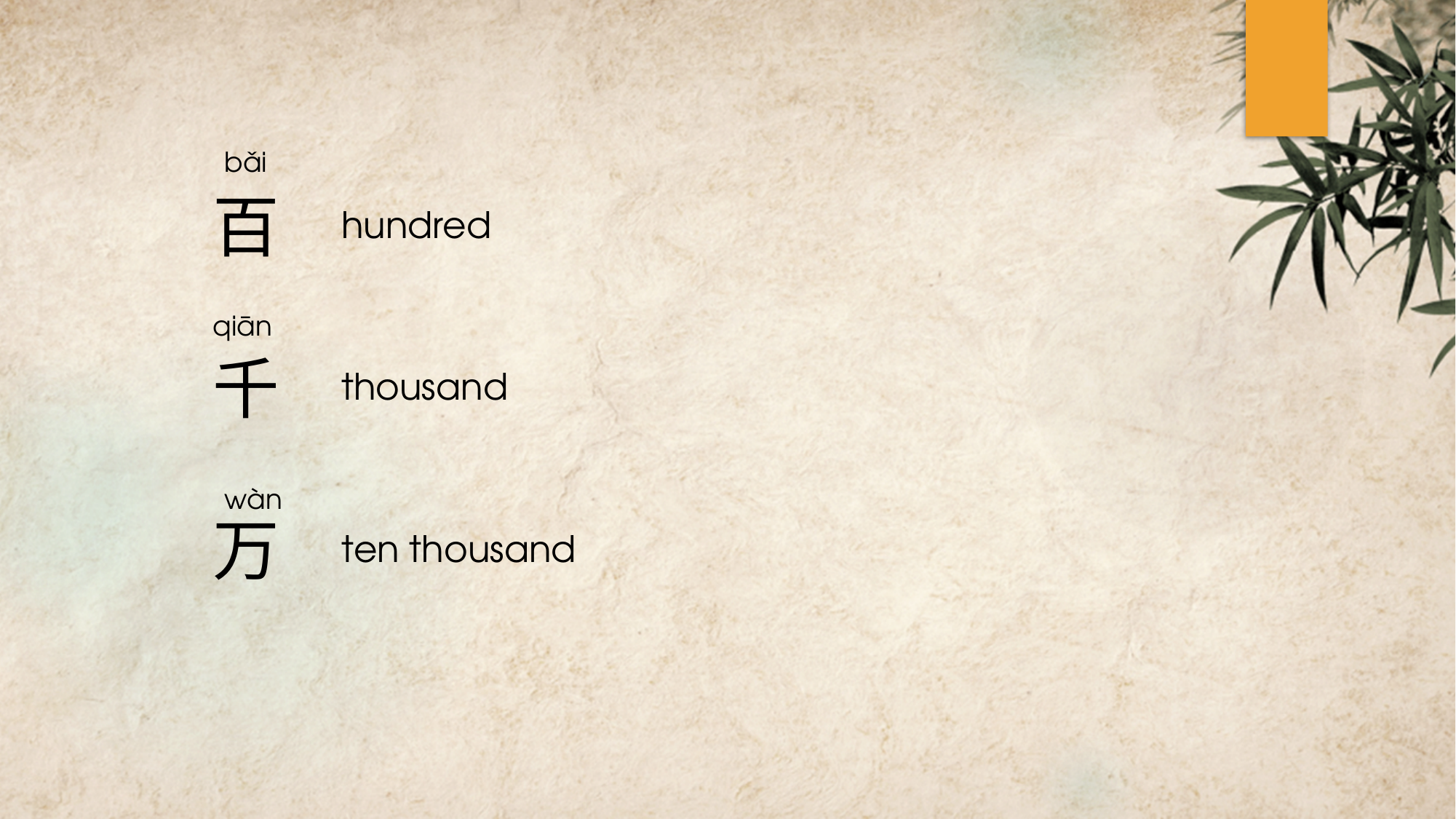

百
千
万
bǎi
hundred
qiān
thousand
wàn
ten thousand